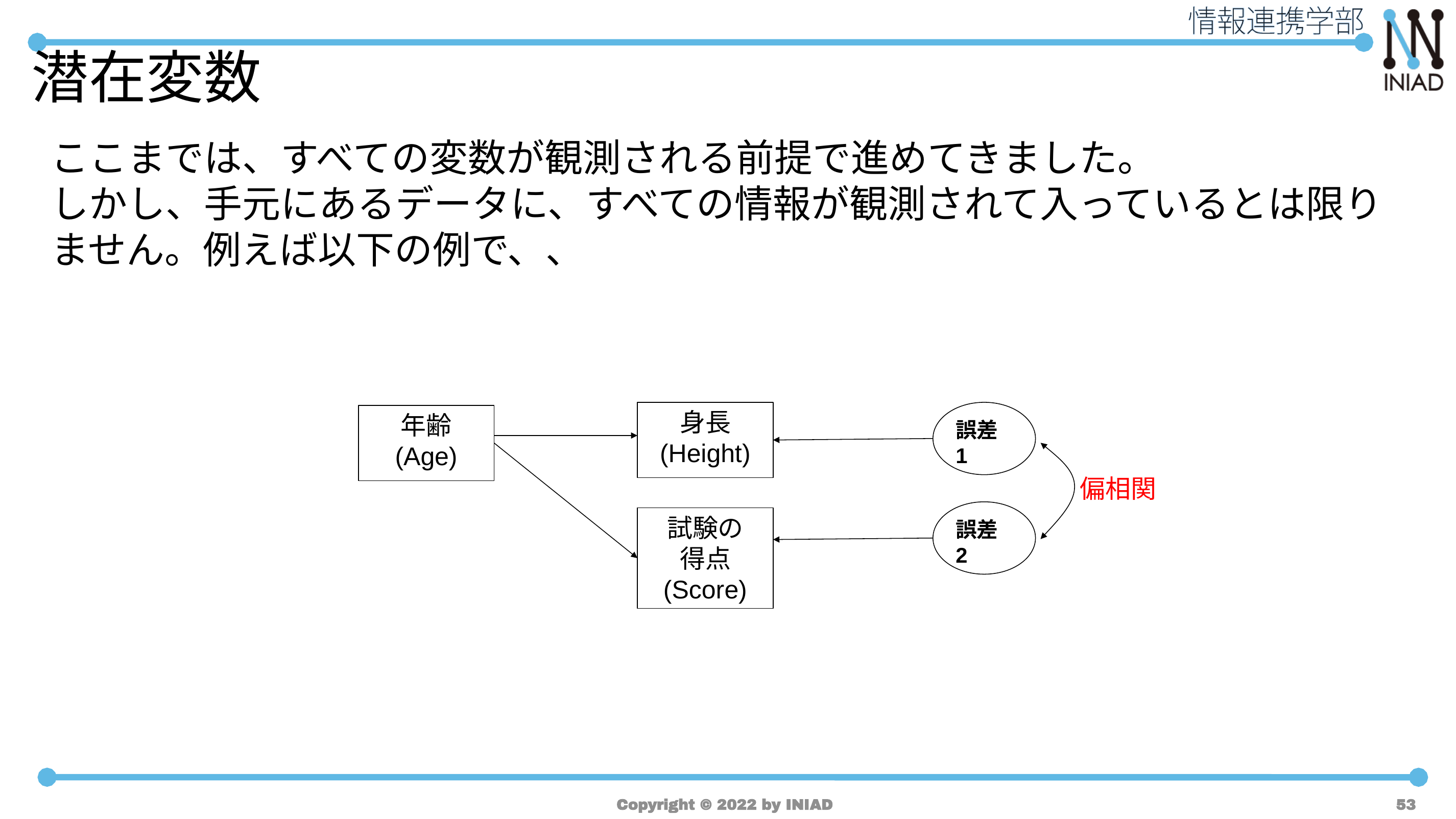

# 潜在変数
ここまでは、すべての変数が観測される前提で進めてきました。
しかし、手元にあるデータに、すべての情報が観測されて入っているとは限りません。例えば以下の例で、、
身長
(Height)
誤差1
年齢
(Age)
偏相関

誤差2
試験の
得点
(Score)
Copyright © 2022 by INIAD
53